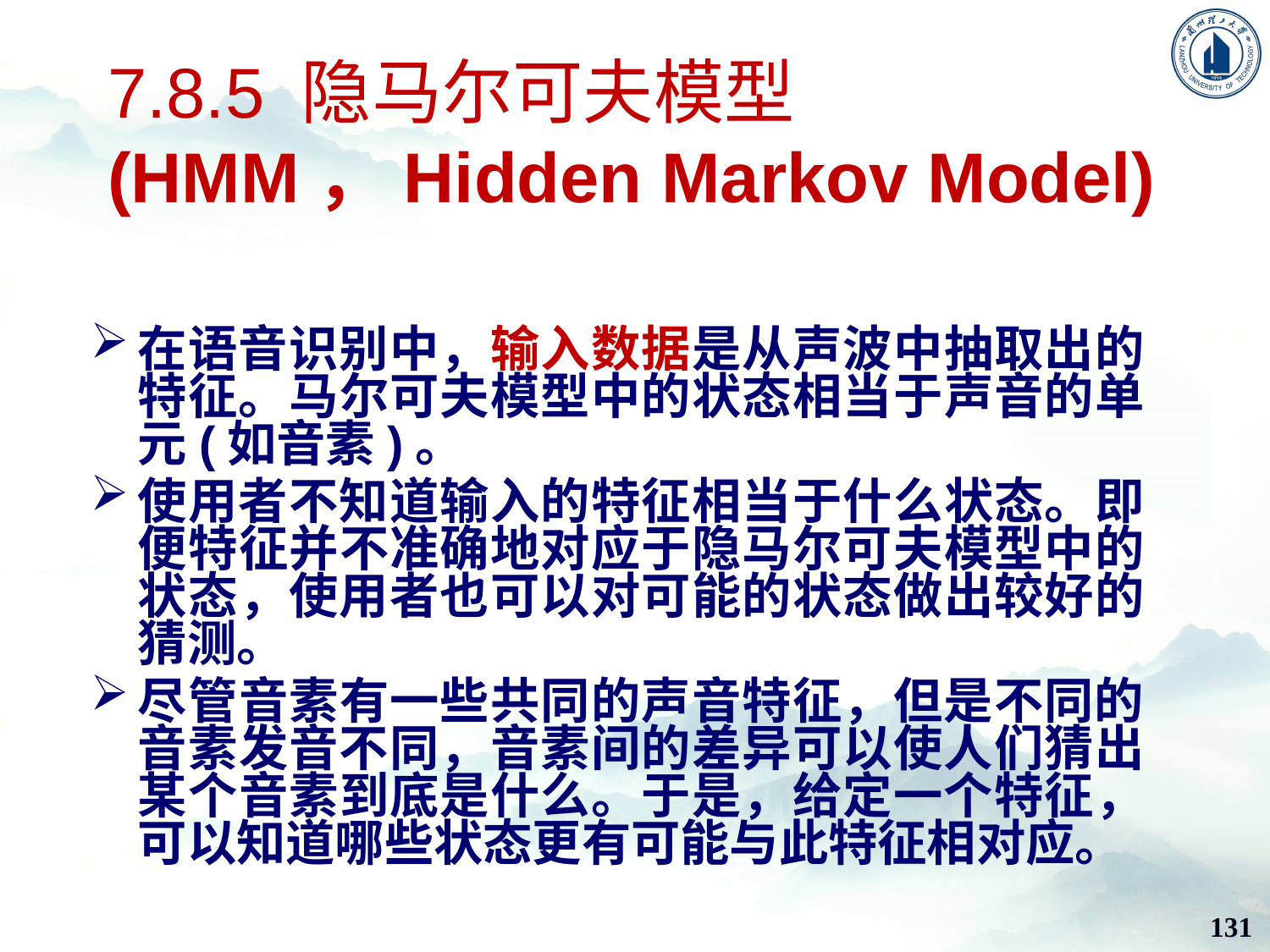

# 7.8.5 隐马尔可夫模型(HMM，Hidden Markov Model)

在语音识别中，输入数据是从声波中抽取出的特征。马尔可夫模型中的状态相当于声音的单元(如音素)。
使用者不知道输入的特征相当于什么状态。即便特征并不准确地对应于隐马尔可夫模型中的状态，使用者也可以对可能的状态做出较好的猜测。
尽管音素有一些共同的声音特征，但是不同的音素发音不同，音素间的差异可以使人们猜出某个音素到底是什么。于是，给定一个特征，可以知道哪些状态更有可能与此特征相对应。
131